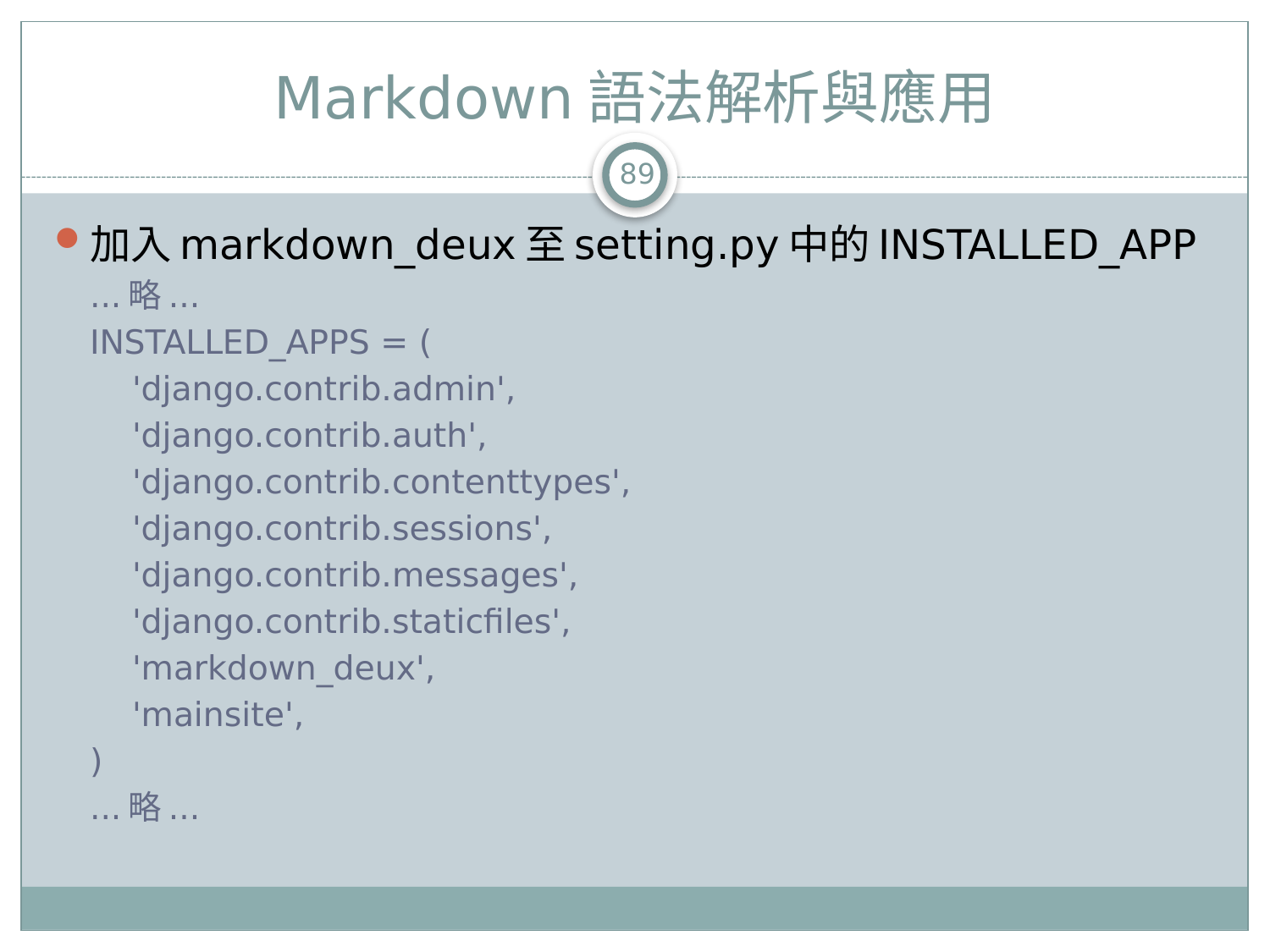

# Markdown語法解析與應用
89
加入markdown_deux至setting.py中的INSTALLED_APP
...略...
INSTALLED_APPS = (
    'django.contrib.admin',
    'django.contrib.auth',
    'django.contrib.contenttypes',
    'django.contrib.sessions',
    'django.contrib.messages',
    'django.contrib.staticfiles',
    'markdown_deux',
    'mainsite',
)
...略...